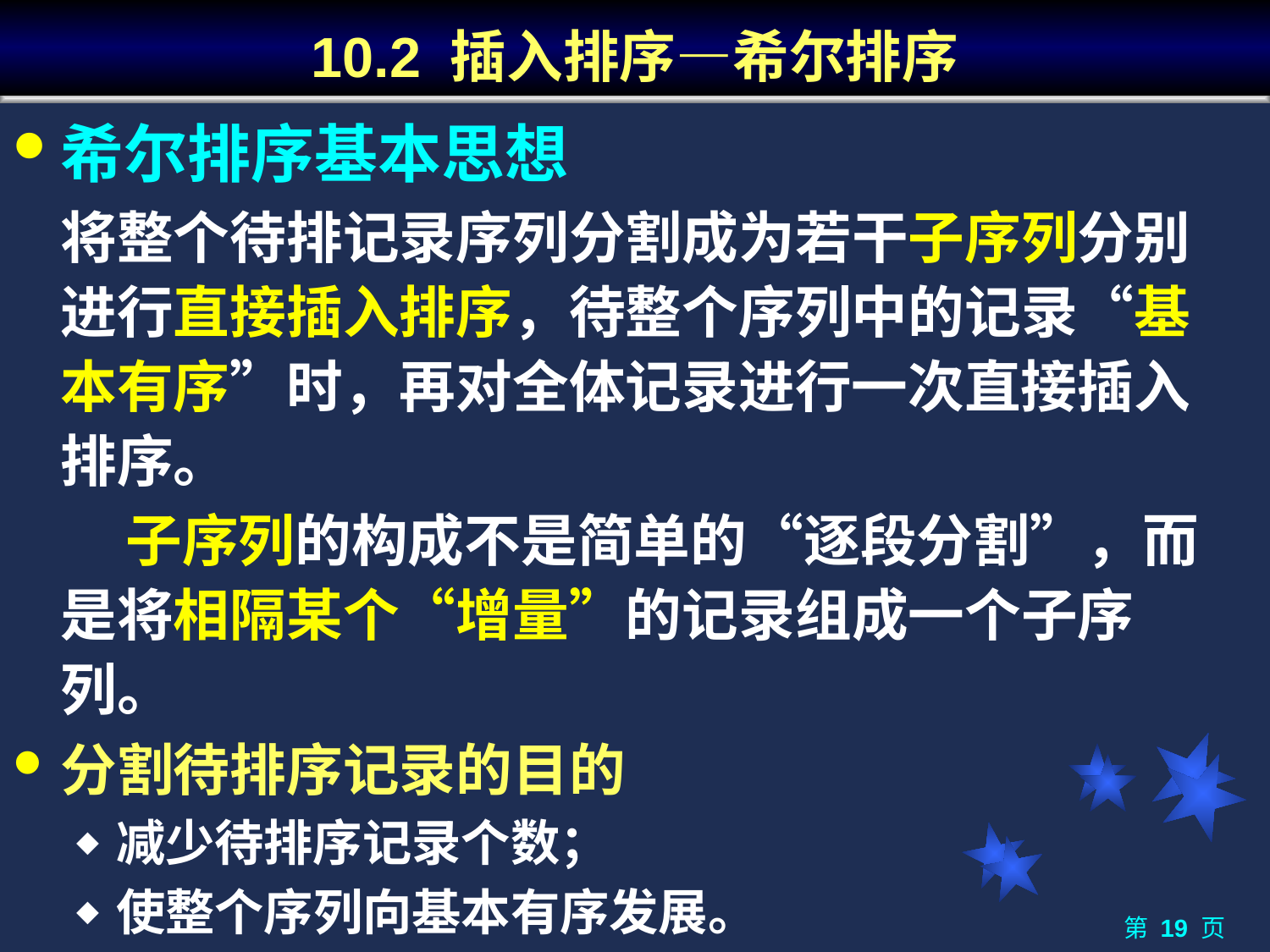

# 10.2 插入排序—希尔排序
希尔排序基本思想
	将整个待排记录序列分割成为若干子序列分别进行直接插入排序，待整个序列中的记录“基本有序”时，再对全体记录进行一次直接插入排序。
	    子序列的构成不是简单的“逐段分割”，而是将相隔某个“增量”的记录组成一个子序列。
分割待排序记录的目的
减少待排序记录个数；
使整个序列向基本有序发展。
第 19 页